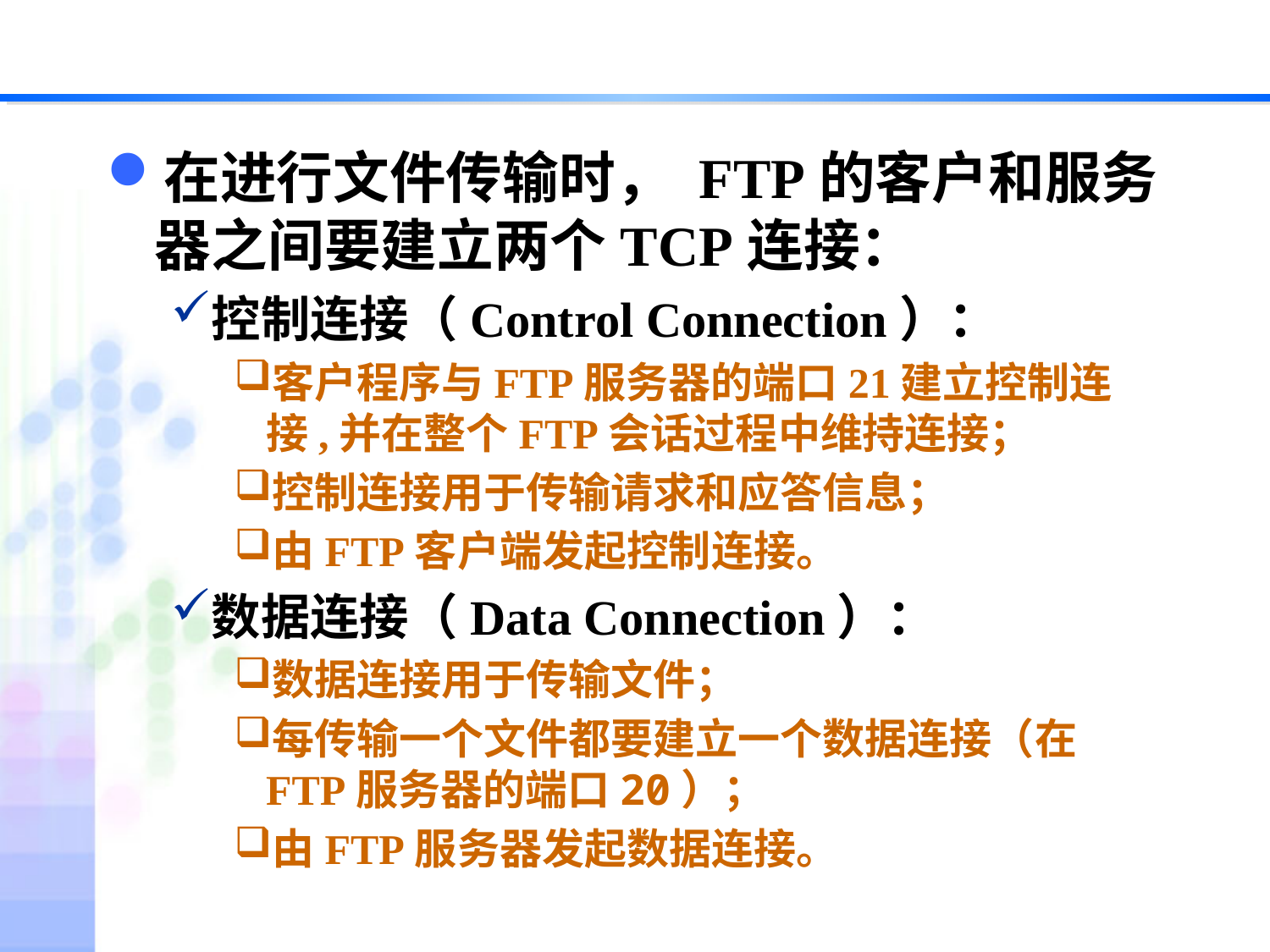

#
在进行文件传输时， FTP的客户和服务器之间要建立两个TCP连接：
控制连接（Control Connection）：
客户程序与FTP服务器的端口21建立控制连接,并在整个FTP会话过程中维持连接；
控制连接用于传输请求和应答信息；
由FTP客户端发起控制连接。
数据连接（Data Connection）：
数据连接用于传输文件；
每传输一个文件都要建立一个数据连接（在FTP服务器的端口20）；
由FTP服务器发起数据连接。